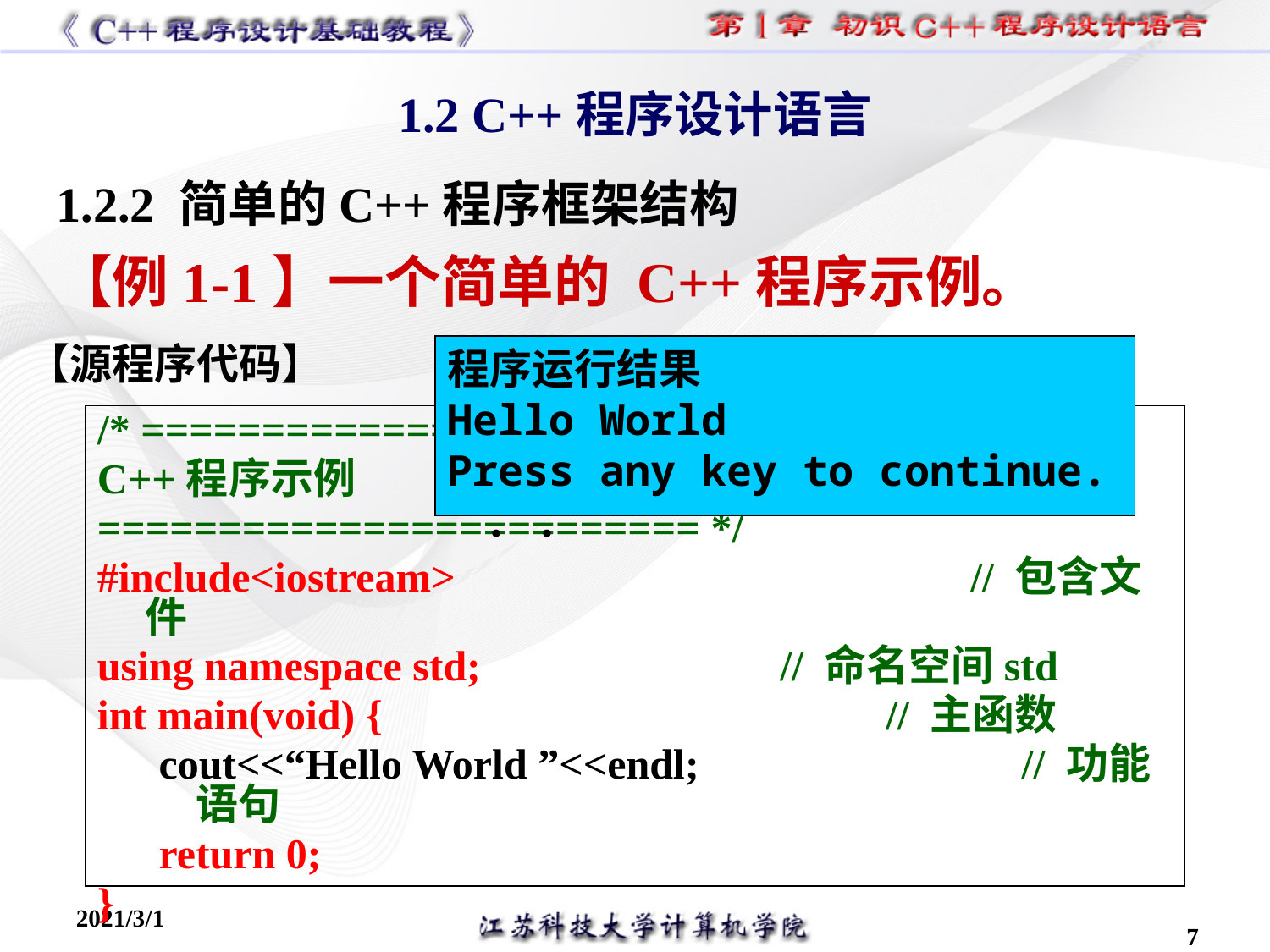

1.2 C++程序设计语言
1.2.2 简单的C++程序框架结构
【例1-1】一个简单的 C++程序示例。
【源程序代码】
程序运行结果
Hello World
Press any key to continue. . .
/* =========================
C++程序示例
========================= */
#include<iostream> 				      // 包含文件
using namespace std; 	 		// 命名空间std
int main(void) { 				          // 主函数
cout<<“Hello World ”<<endl; 		      // 功能语句
return 0;
}